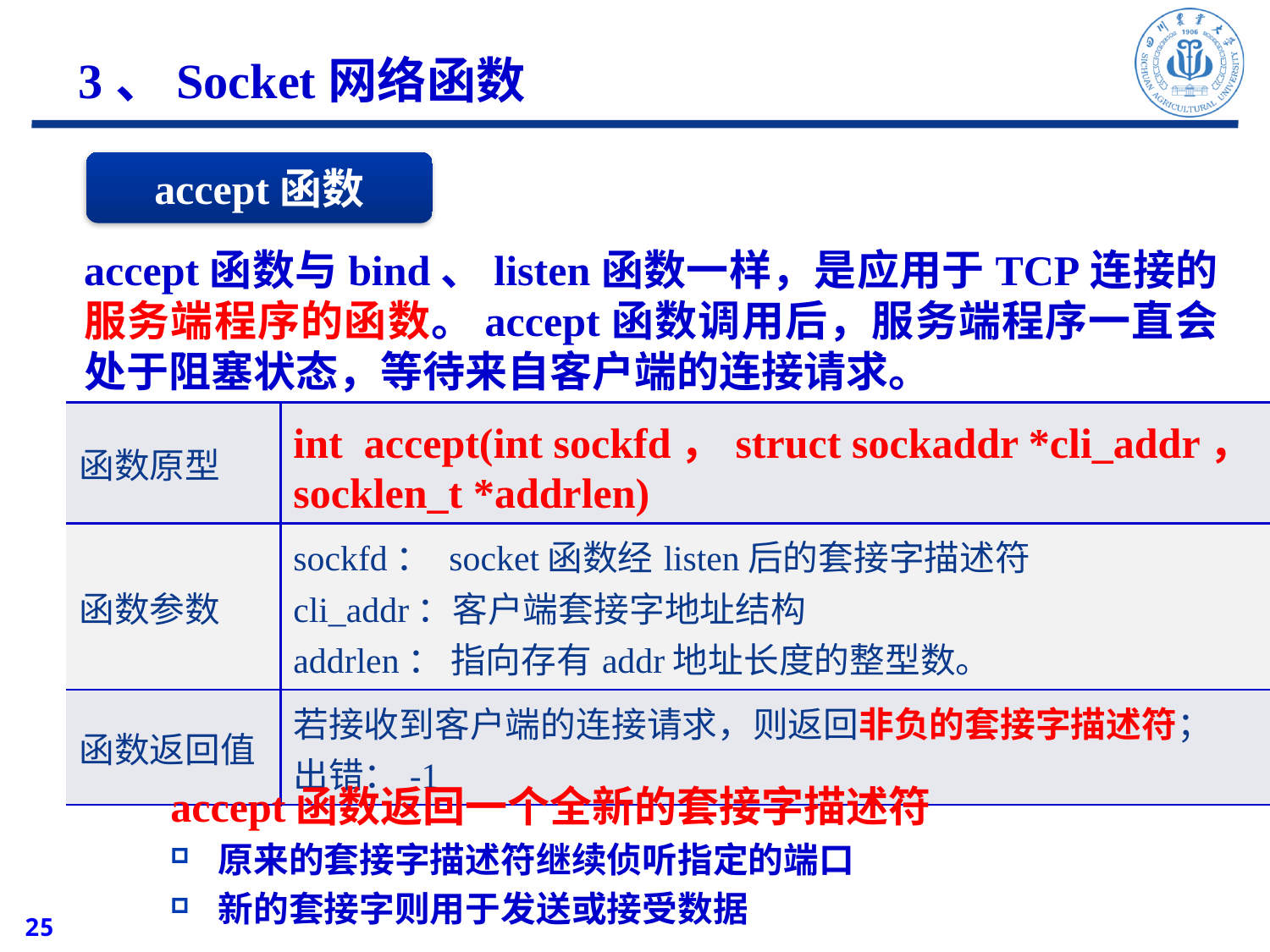

3、Socket网络函数
accept函数
accept函数与bind、listen函数一样，是应用于TCP连接的服务端程序的函数。accept函数调用后，服务端程序一直会处于阻塞状态，等待来自客户端的连接请求。
| 函数原型 | int accept(int sockfd，struct sockaddr \*cli\_addr， socklen\_t \*addrlen) |
| --- | --- |
| 函数参数 | sockfd： socket函数经listen后的套接字描述符 cli\_addr：客户端套接字地址结构 addrlen： 指向存有addr地址长度的整型数。 |
| 函数返回值 | 若接收到客户端的连接请求，则返回非负的套接字描述符； 出错：-1 |
accept函数返回一个全新的套接字描述符
原来的套接字描述符继续侦听指定的端口
新的套接字则用于发送或接受数据